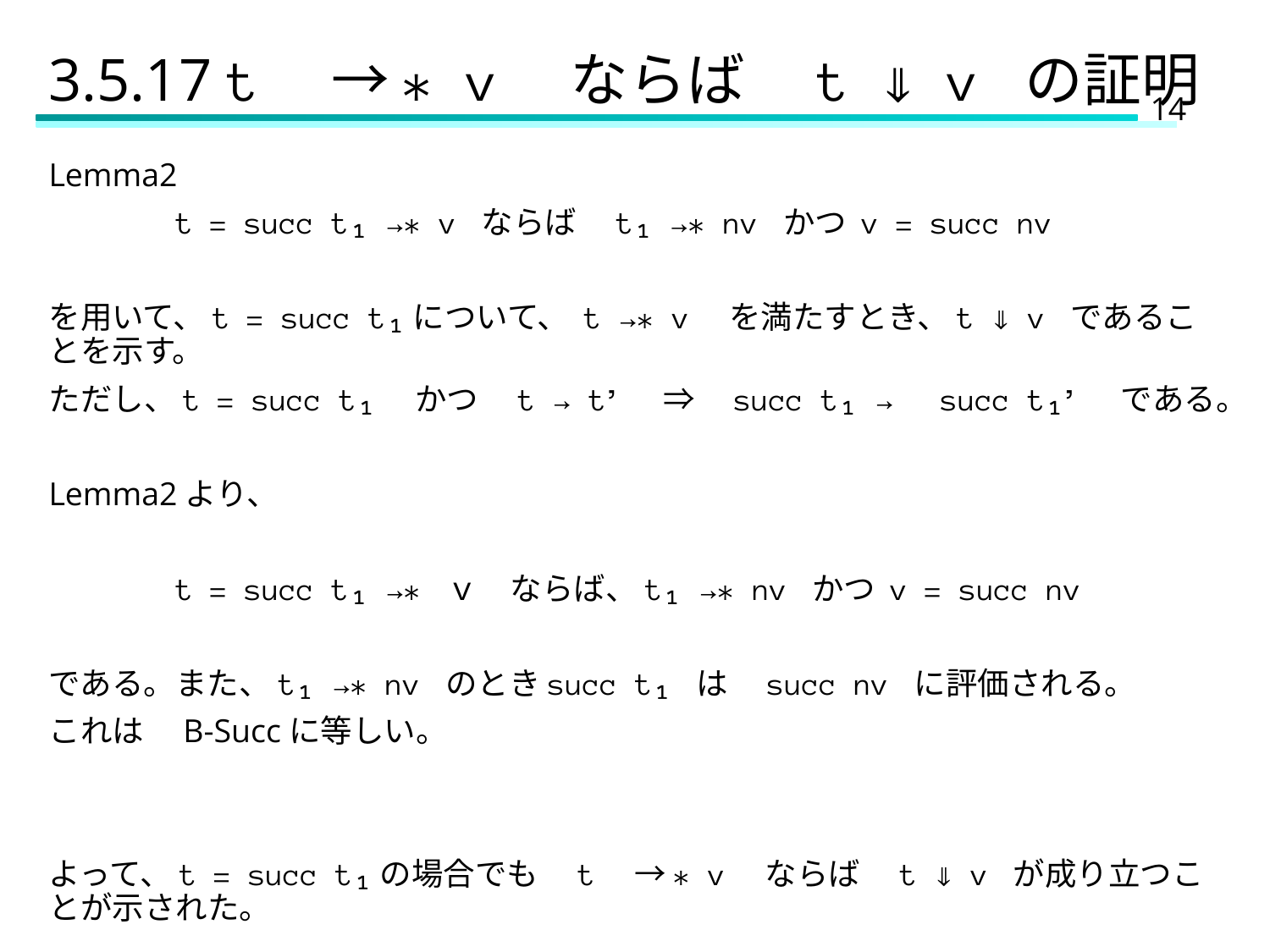

# 3.5.17 t　→* v　ならば　t ⇓ v の証明
Lemma2
	t = succ t₁ →* v ならば　t₁ →* nv かつ v = succ nv

を用いて、t = succ t₁について、 t →* v　を満たすとき、t ⇓ v であることを示す。
ただし、t = succ t₁　かつ　t → t’　⇒　succ t₁ →　succ t₁’　である。

Lemma2より、

	t = succ t₁ →* ｖ　ならば、t₁ →* nv かつ v = succ nv

である。また、t₁ →* nv のときsucc t₁ は　succ nv に評価される。
これは　B-Succに等しい。

よって、t = succ t₁の場合でも　t　→* v　ならば　t ⇓ v が成り立つことが示された。